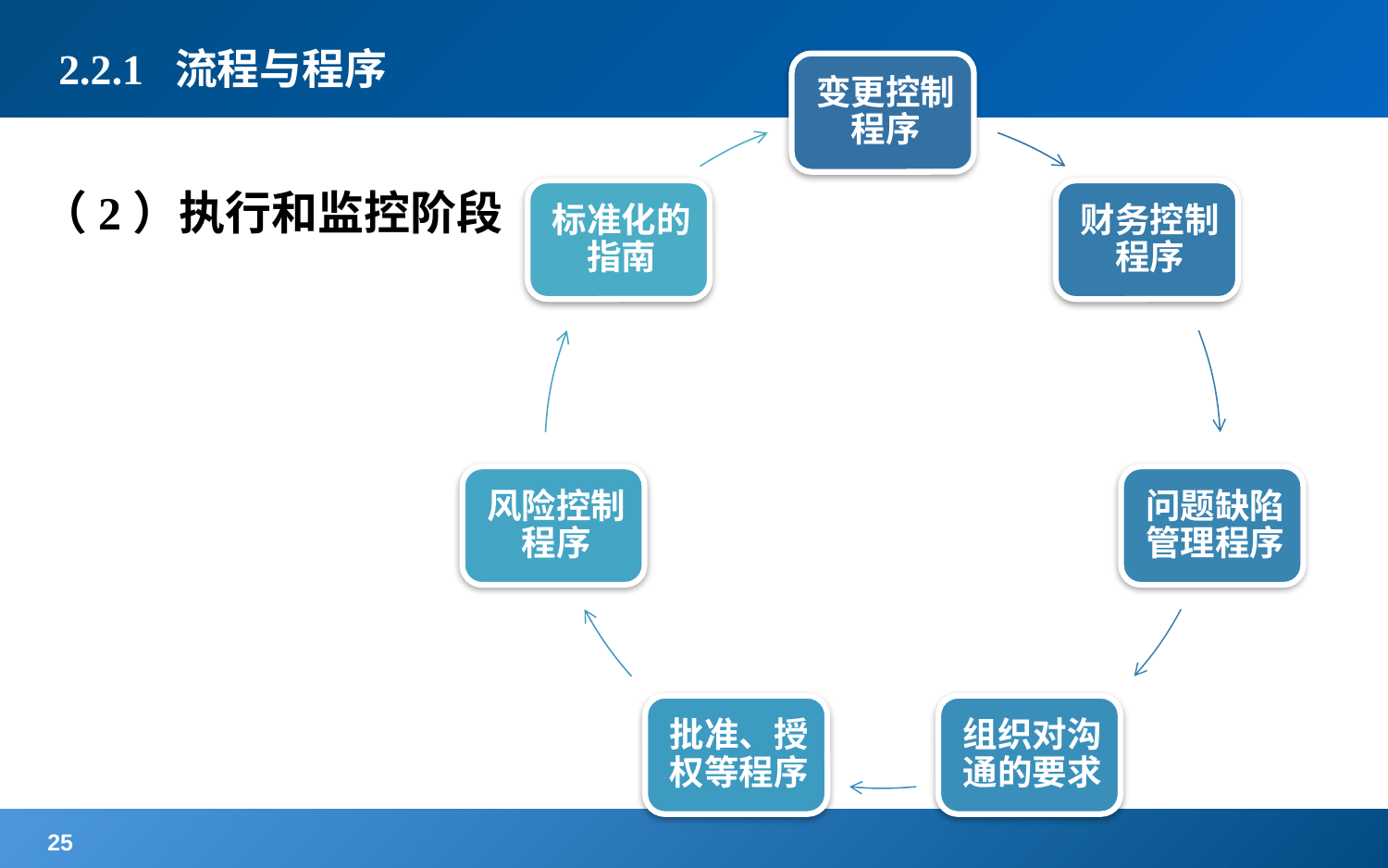

# 2.2.1  流程与程序
变更控制程序
财务控制程序
问题缺陷管理程序
组织对沟通的要求
批准、授权等程序
风险控制程序
标准化的指南
（2）执行和监控阶段